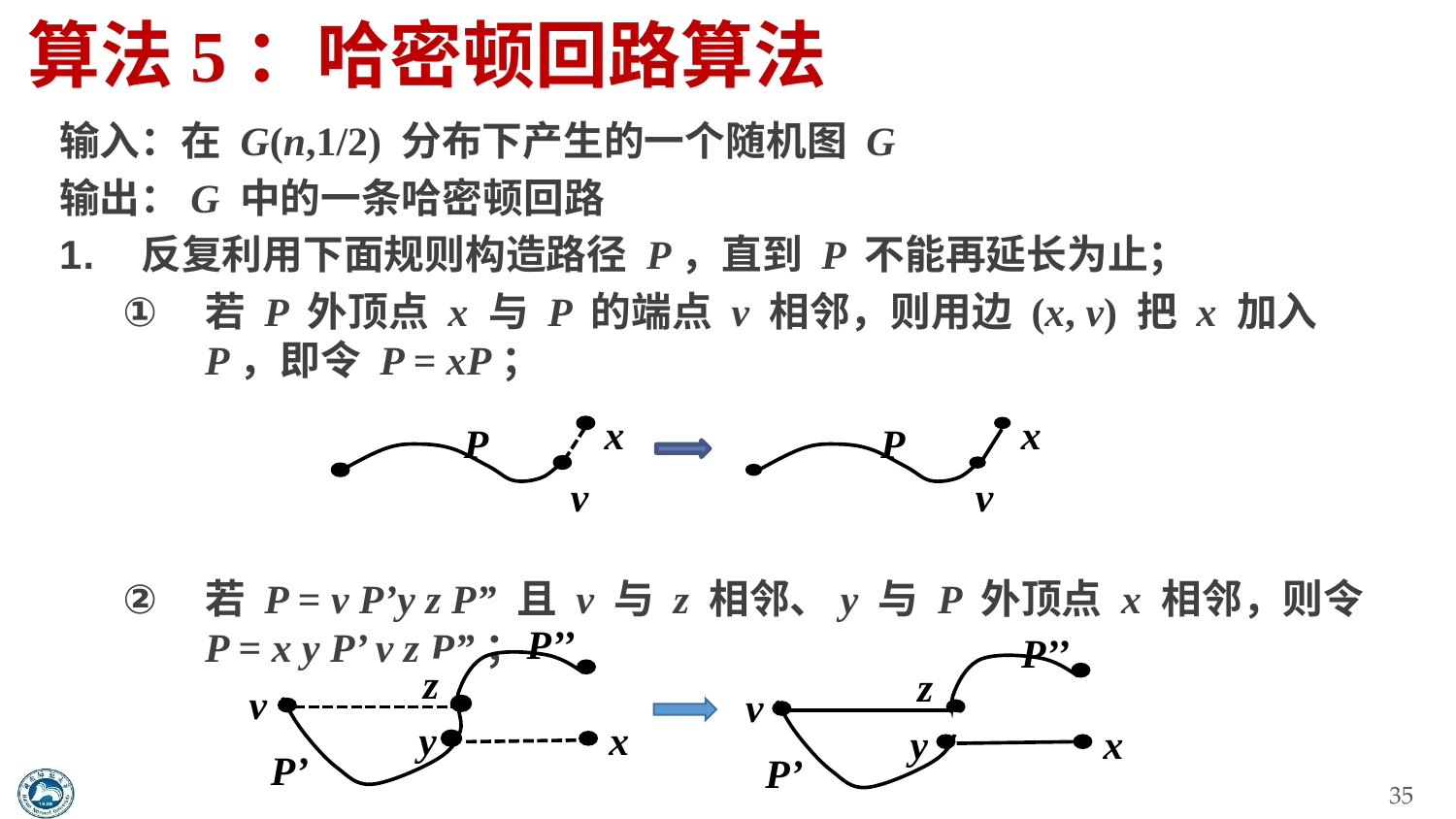

# 算法5：哈密顿回路算法
输入：在 G(n,1/2) 分布下产生的一个随机图 G
输出：G 中的一条哈密顿回路
反复利用下面规则构造路径 P，直到 P 不能再延长为止；
若 P 外顶点 x 与 P 的端点 v 相邻，则用边 (x, v) 把 x 加入 P，即令 P = xP；

若 P = v P’y z P” 且 v 与 z 相邻、y 与 P 外顶点 x 相邻，则令 P = x y P’ v z P”；

x

P
v
x

P
v

P’’

z
v
y
x
P’
P’’

z
v
y
x
P’

35